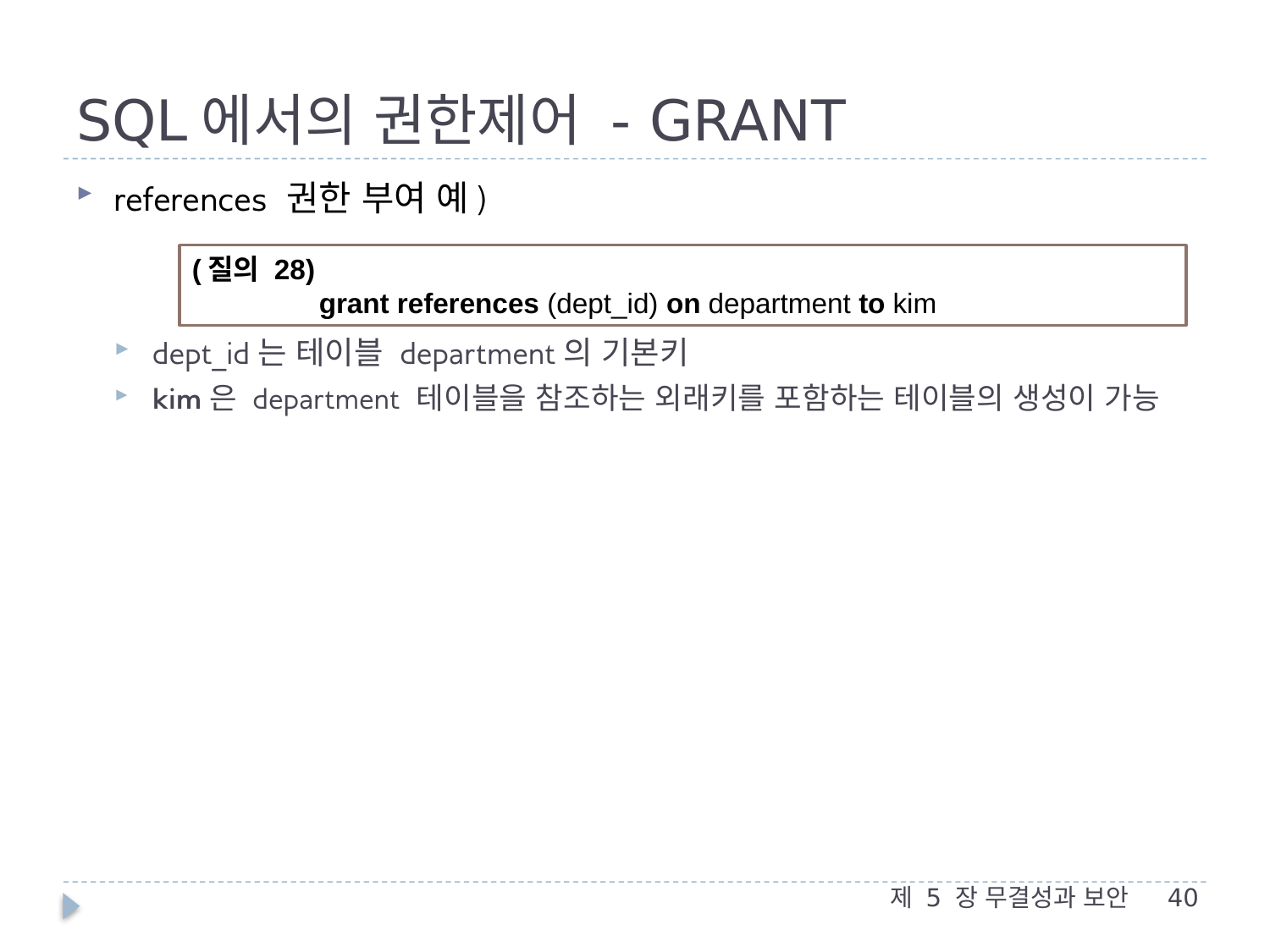

# SQL에서의 권한제어 - GRANT
references 권한 부여 예)

dept_id는 테이블 department의 기본키
kim은 department 테이블을 참조하는 외래키를 포함하는 테이블의 생성이 가능

(질의 28)
	grant references (dept_id) on department to kim
제 5 장 무결성과 보안
40